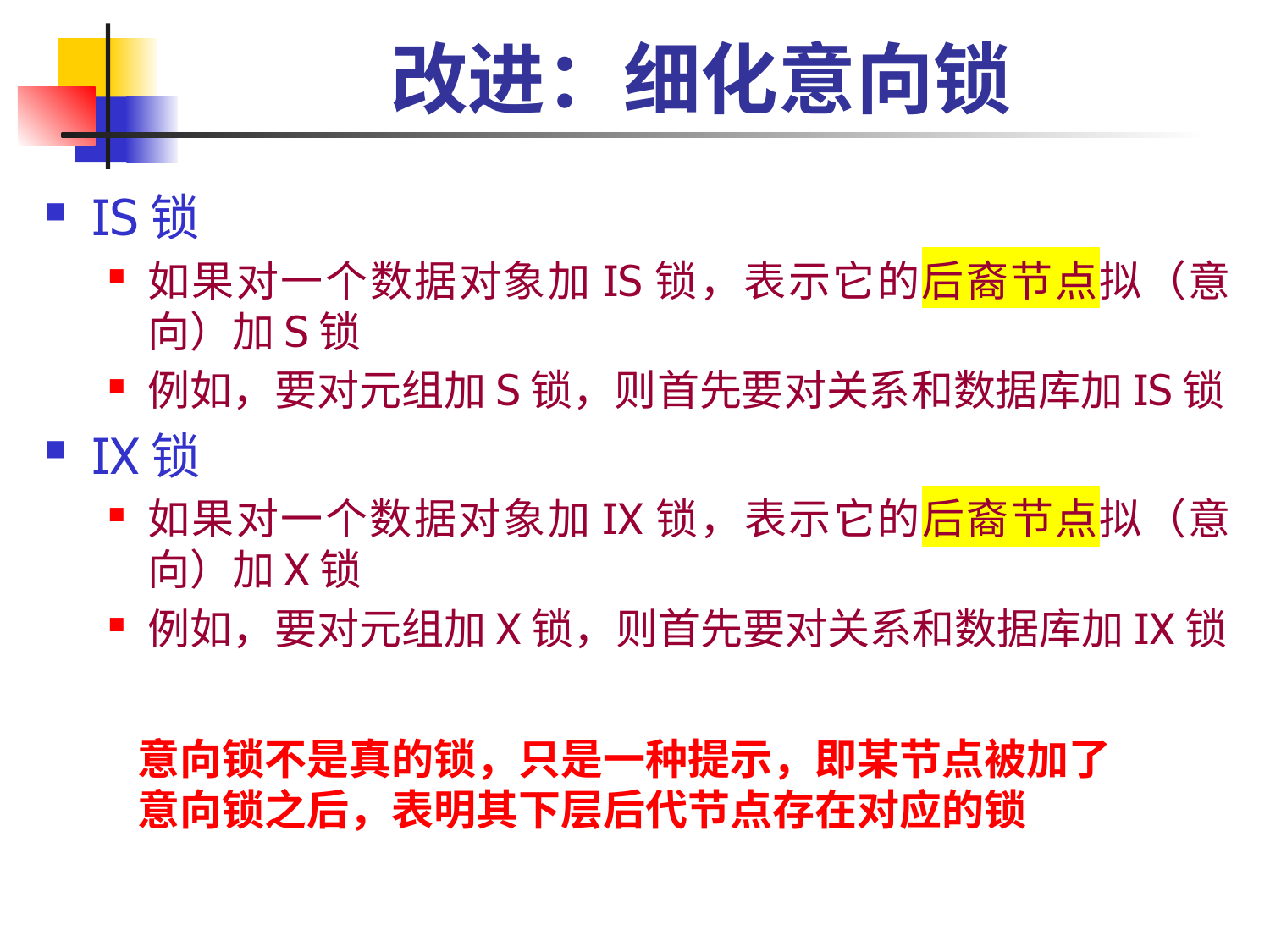

# 改进：细化意向锁
IS锁
如果对一个数据对象加IS锁，表示它的后裔节点拟（意向）加S锁
例如，要对元组加S锁，则首先要对关系和数据库加IS锁
IX锁
如果对一个数据对象加IX锁，表示它的后裔节点拟（意向）加X锁
例如，要对元组加X锁，则首先要对关系和数据库加IX锁
意向锁不是真的锁，只是一种提示，即某节点被加了意向锁之后，表明其下层后代节点存在对应的锁